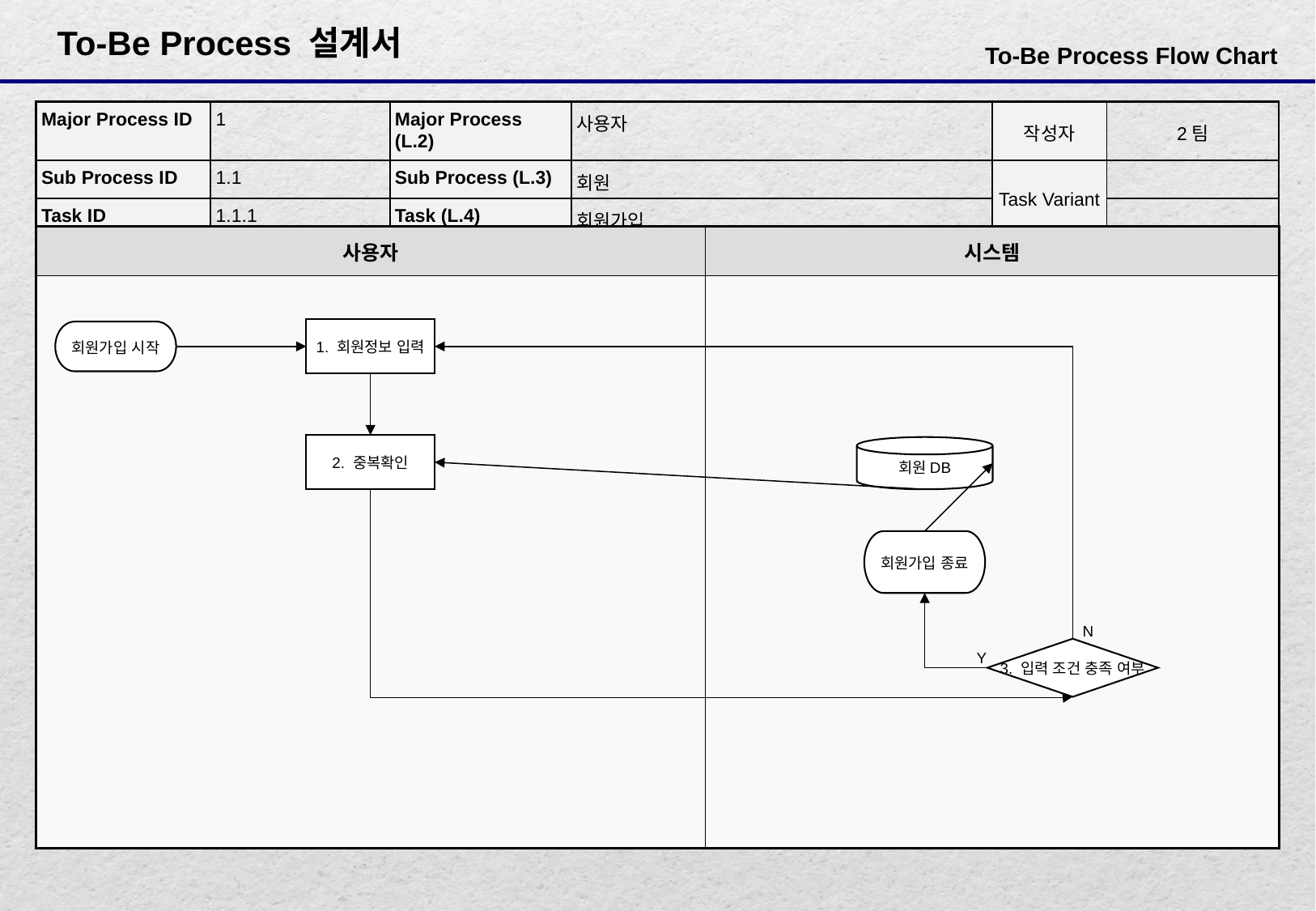

| Major Process ID | 1 | Major Process (L.2) | 사용자 | 작성자 | 2팀 |
| --- | --- | --- | --- | --- | --- |
| Sub Process ID | 1.1 | Sub Process (L.3) | 회원 | Task Variant |  |
| Task ID | 1.1.1 | Task (L.4) | 회원가입 |  |  |
| 사용자 | 시스템 |
| --- | --- |
|  |  |
1. 회원정보 입력
회원가입 시작
2. 중복확인
회원DB
회원가입 종료
N
3. 입력 조건 충족 여부
Y